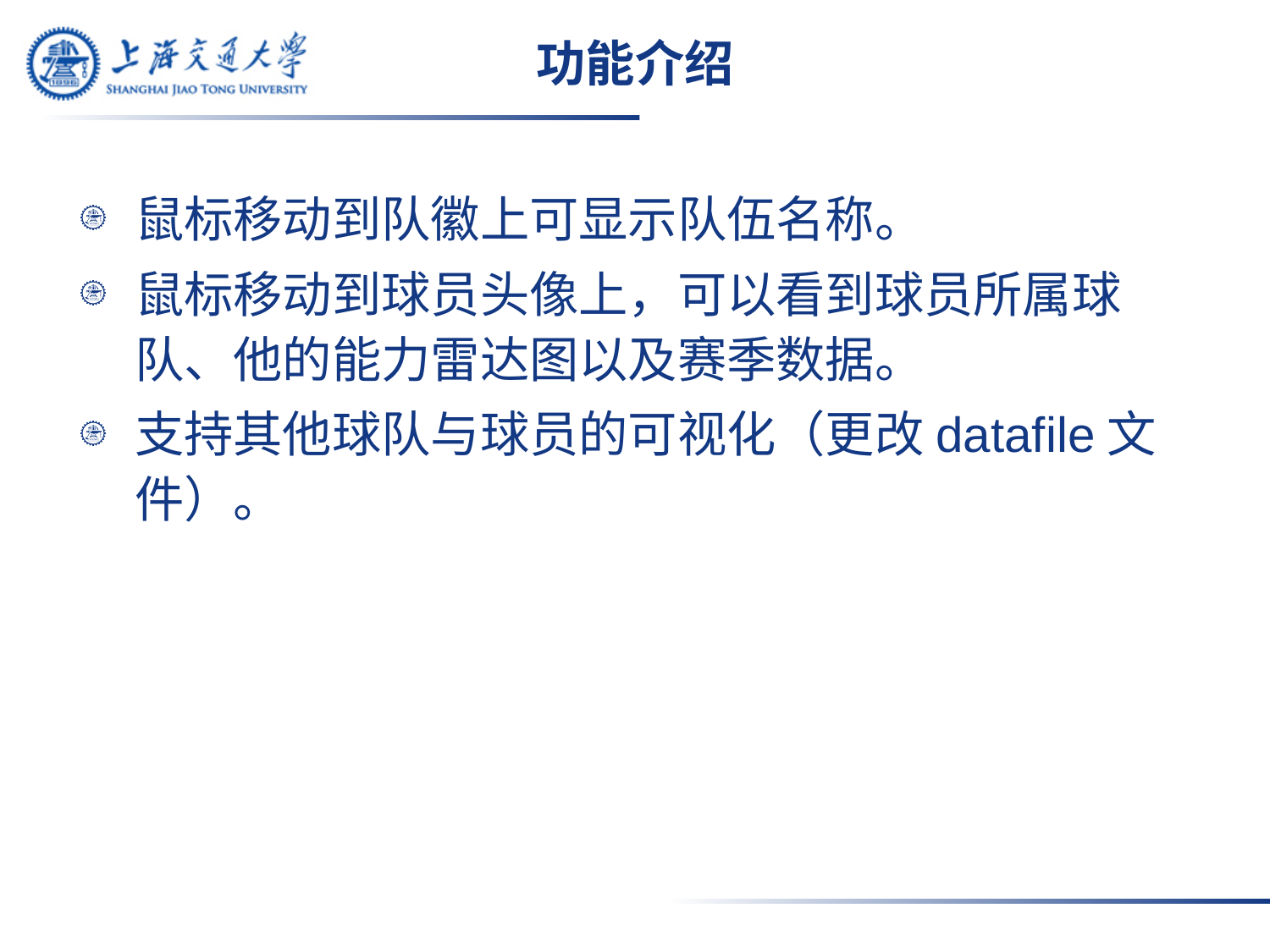

# 功能介绍
鼠标移动到队徽上可显示队伍名称。
鼠标移动到球员头像上，可以看到球员所属球队、他的能力雷达图以及赛季数据。
支持其他球队与球员的可视化（更改datafile文件）。